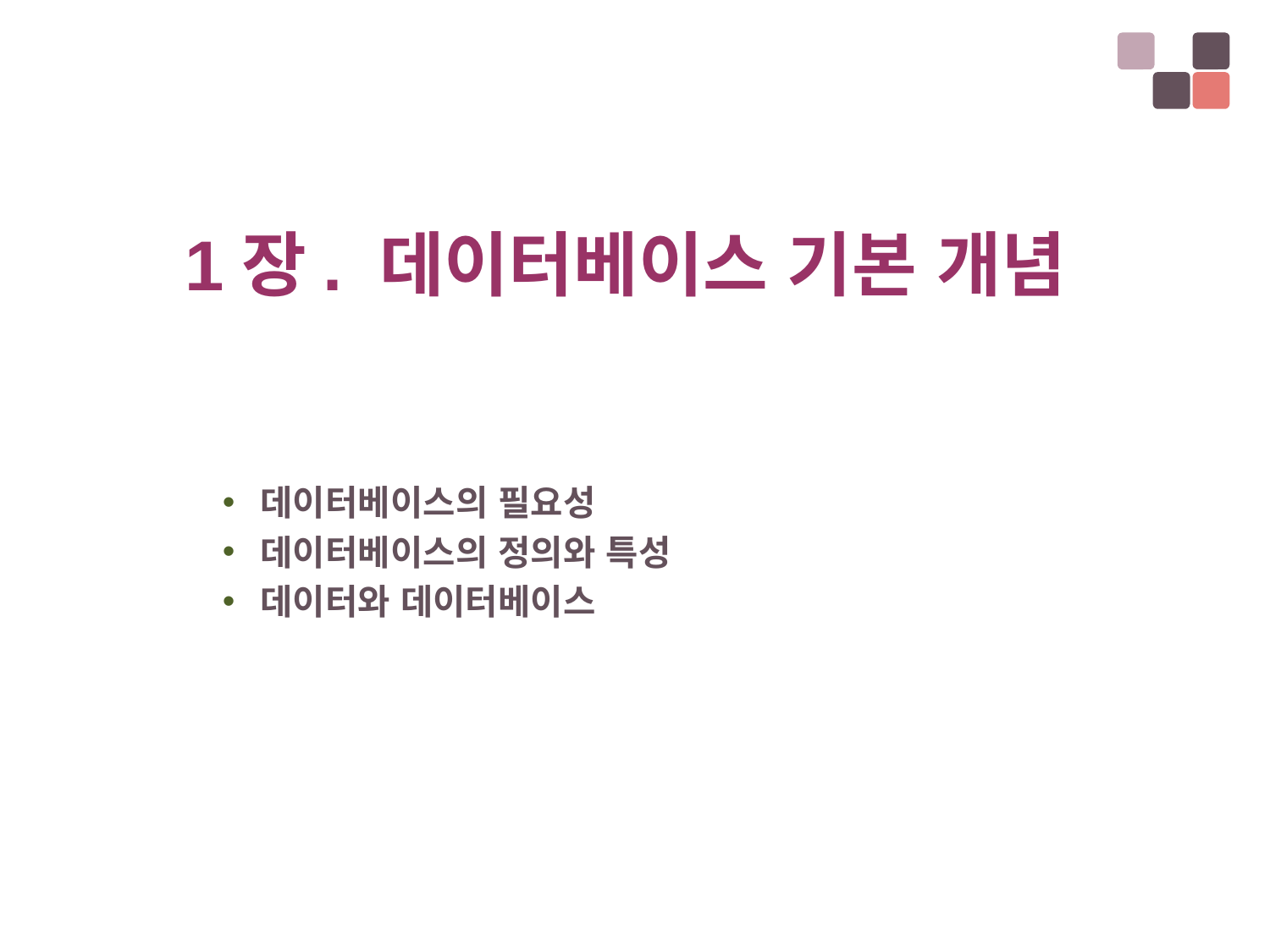

1장. 데이터베이스 기본 개념

데이터베이스의 필요성
데이터베이스의 정의와 특성
데이터와 데이터베이스